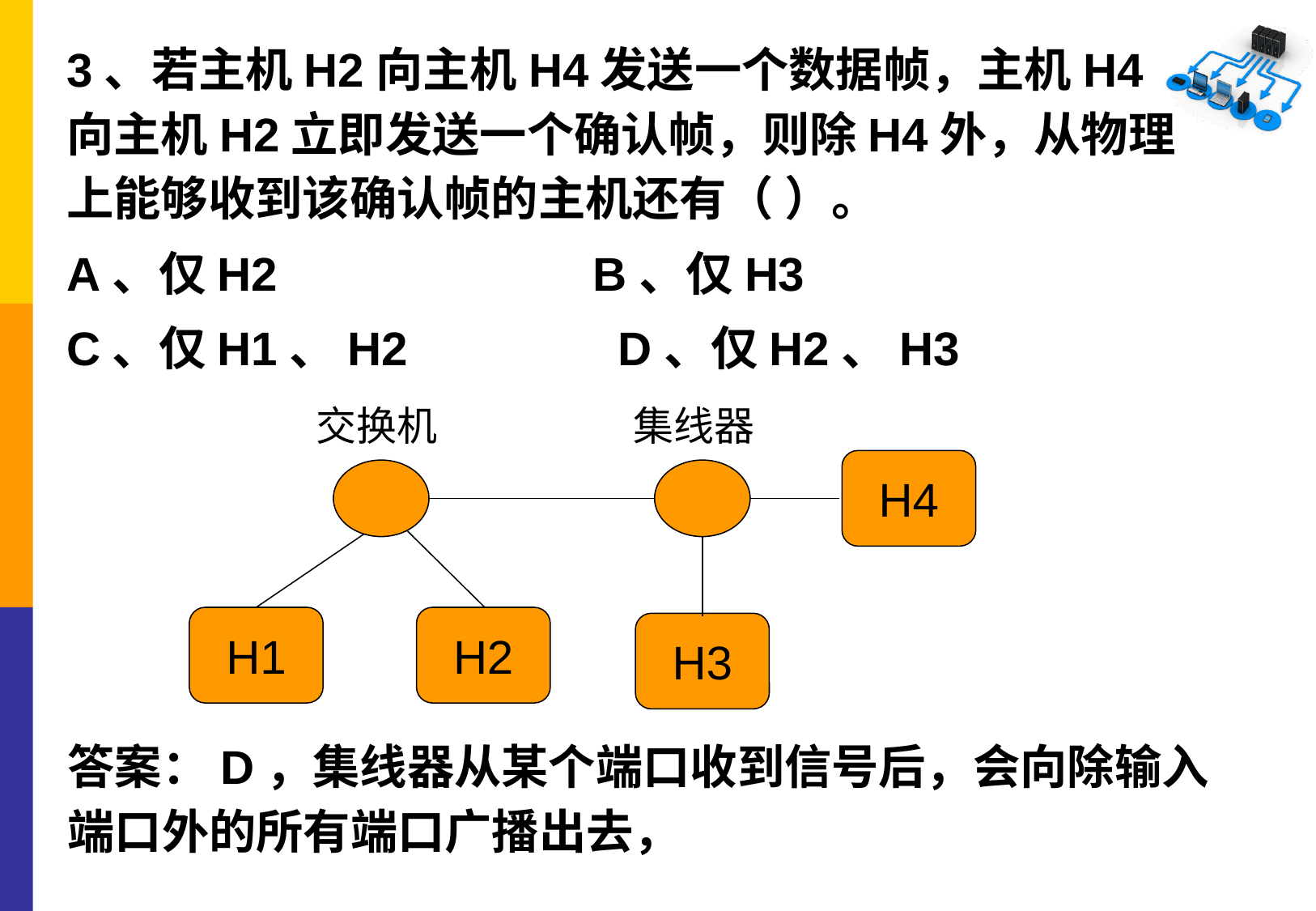

3、若主机H2向主机H4发送一个数据帧，主机H4向主机H2立即发送一个确认帧，则除H4外，从物理上能够收到该确认帧的主机还有（ ）。
A、仅H2                        B、仅H3
C、仅H1、H2                D、仅H2、H3
交换机
集线器
H4

H1
H2
H3
答案：D，集线器从某个端口收到信号后，会向除输入端口外的所有端口广播出去，